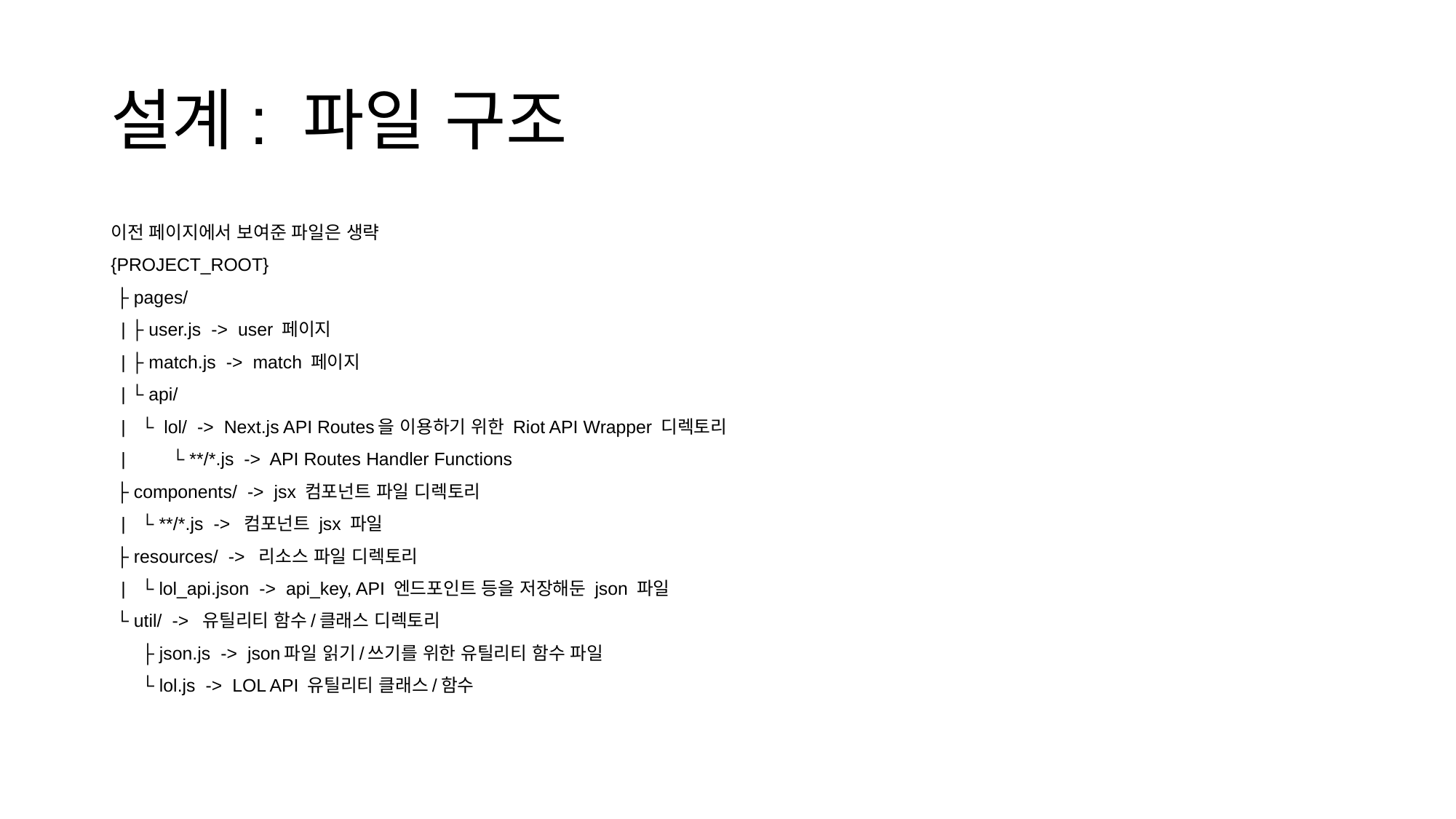

# 설계: 파일 구조
이전 페이지에서 보여준 파일은 생략
{PROJECT_ROOT}
 ├ pages/
  | ├ user.js  ->  user 페이지
  | ├ match.js  ->  match 페이지
  | └ api/
  |   └  lol/  ->  Next.js API Routes을 이용하기 위한 Riot API Wrapper 디렉토리
  |         └ **/*.js  ->  API Routes Handler Functions
 ├ components/  ->  jsx 컴포넌트 파일 디렉토리
  |   └ **/*.js  ->  컴포넌트 jsx 파일
 ├ resources/  ->  리소스 파일 디렉토리
  |   └ lol_api.json  ->  api_key, API 엔드포인트 등을 저장해둔 json 파일
 └ util/  ->  유틸리티 함수/클래스 디렉토리
      ├ json.js  ->  json파일 읽기/쓰기를 위한 유틸리티 함수 파일
      └ lol.js  ->  LOL API 유틸리티 클래스/함수